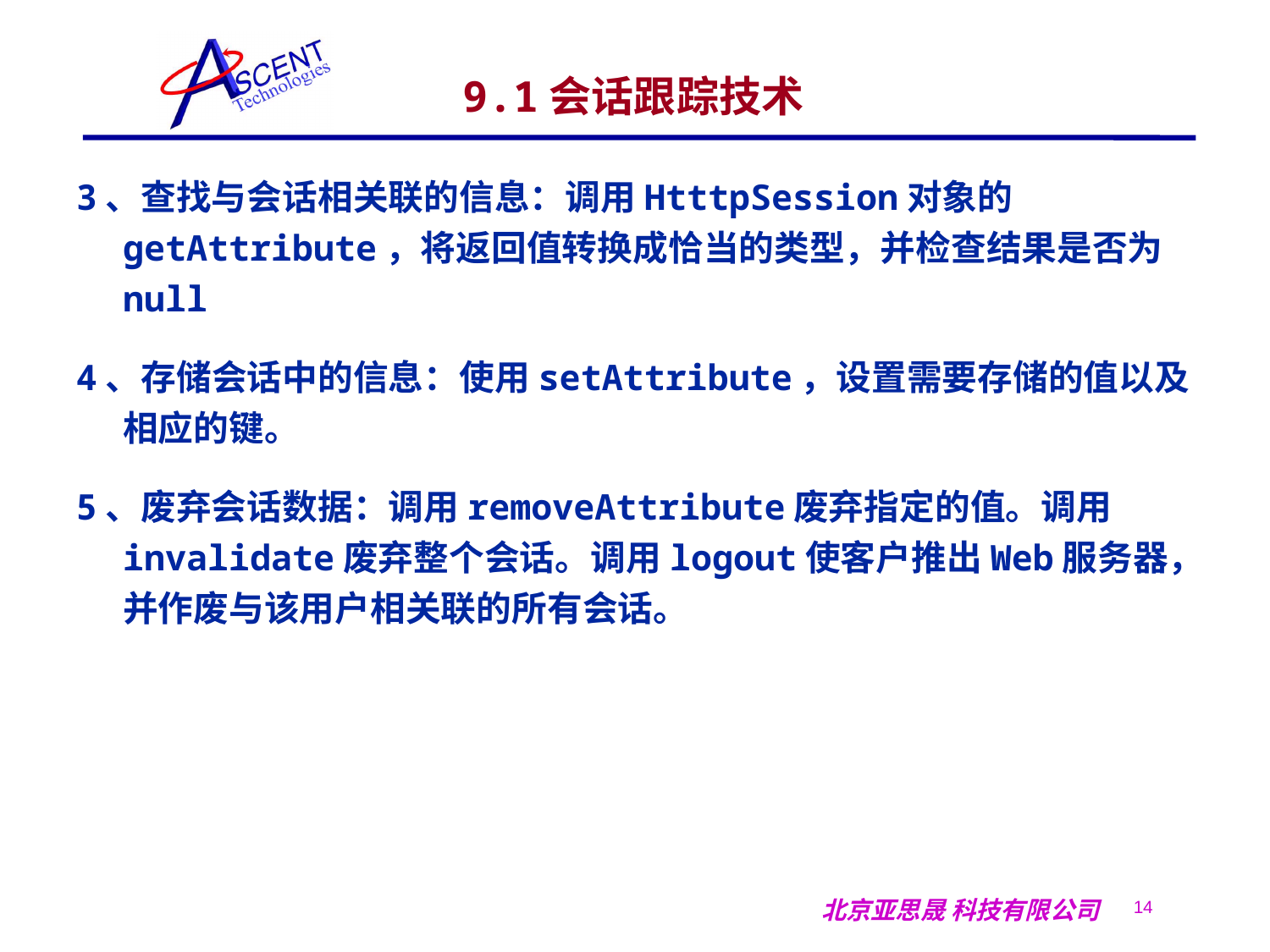

# 9.1会话跟踪技术
3、查找与会话相关联的信息：调用HtttpSession对象的getAttribute，将返回值转换成恰当的类型，并检查结果是否为null
4、存储会话中的信息：使用setAttribute，设置需要存储的值以及相应的键。
5、废弃会话数据：调用removeAttribute废弃指定的值。调用invalidate废弃整个会话。调用logout使客户推出Web服务器，并作废与该用户相关联的所有会话。